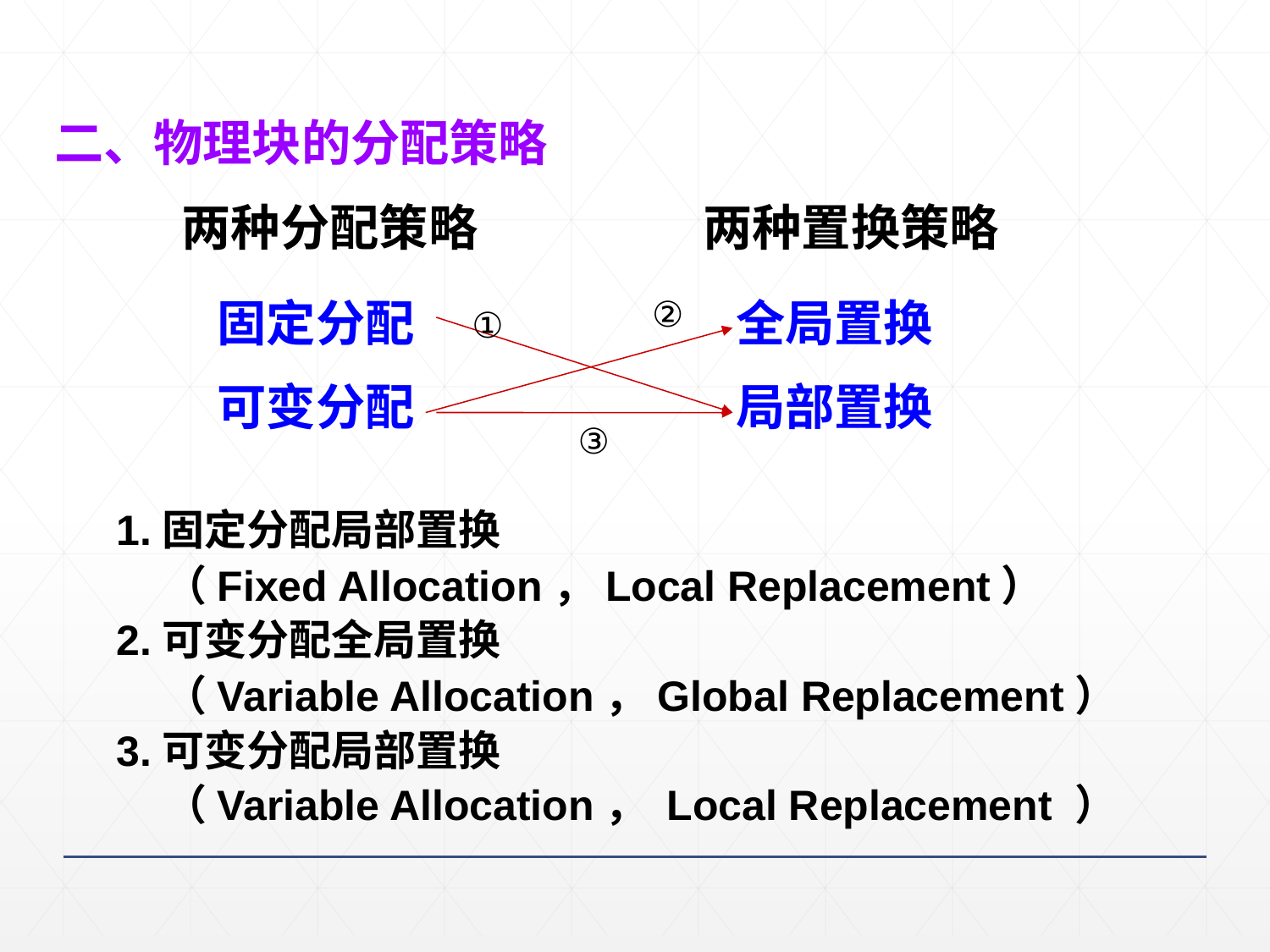

二、物理块的分配策略
两种分配策略
两种置换策略
固定分配
可变分配
②

全局置换
局部置换
①

③
1.固定分配局部置换
    （Fixed Allocation，Local Replacement）
2.可变分配全局置换
    （Variable Allocation，Global Replacement）
3.可变分配局部置换
    （Variable Allocation， Local Replacement ）